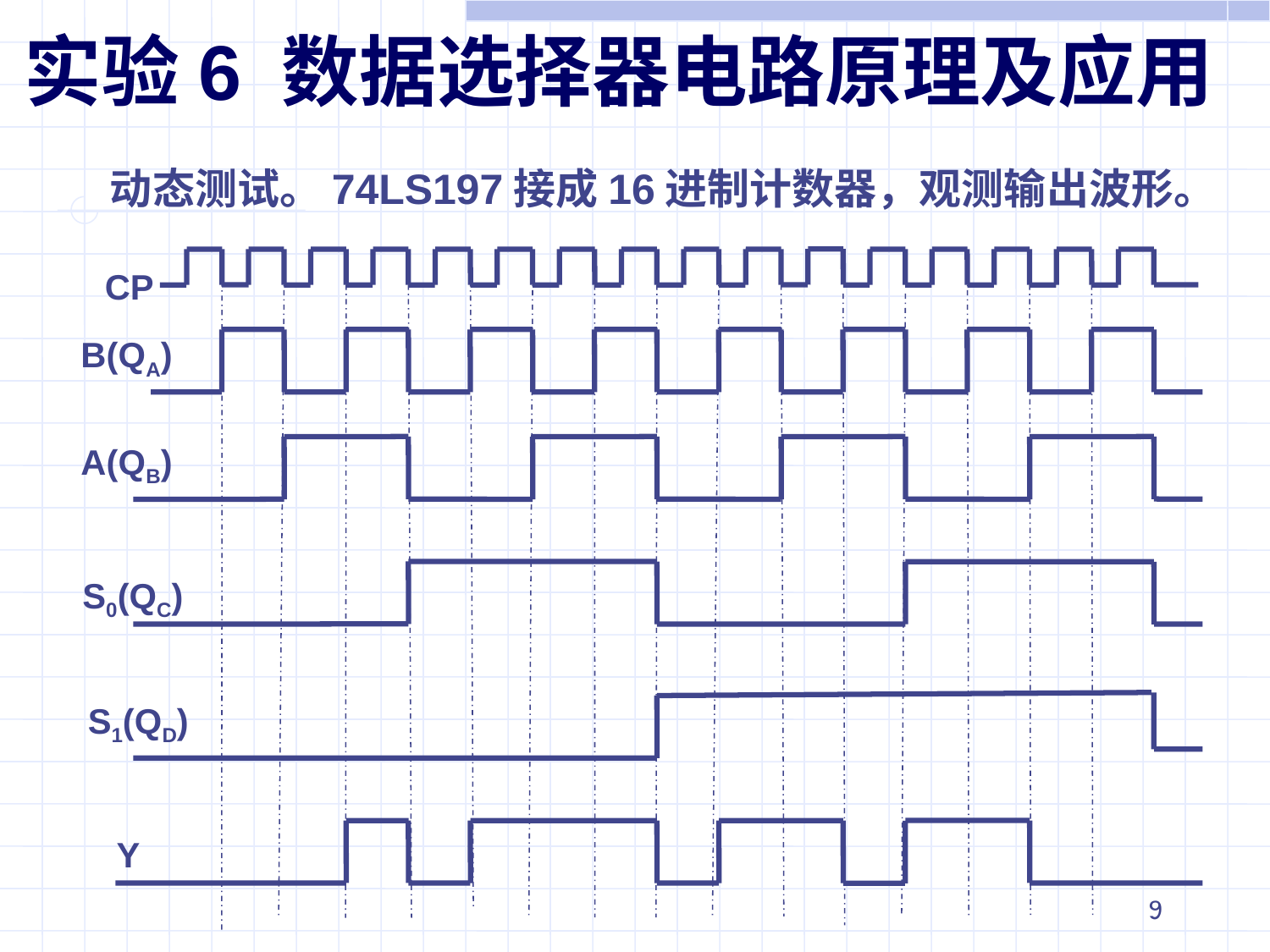

实验6 数据选择器电路原理及应用
动态测试。74LS197接成16进制计数器，观测输出波形。

CP

S1(QD)

Y

B(QA)
A(QB)
S0(QC)

9